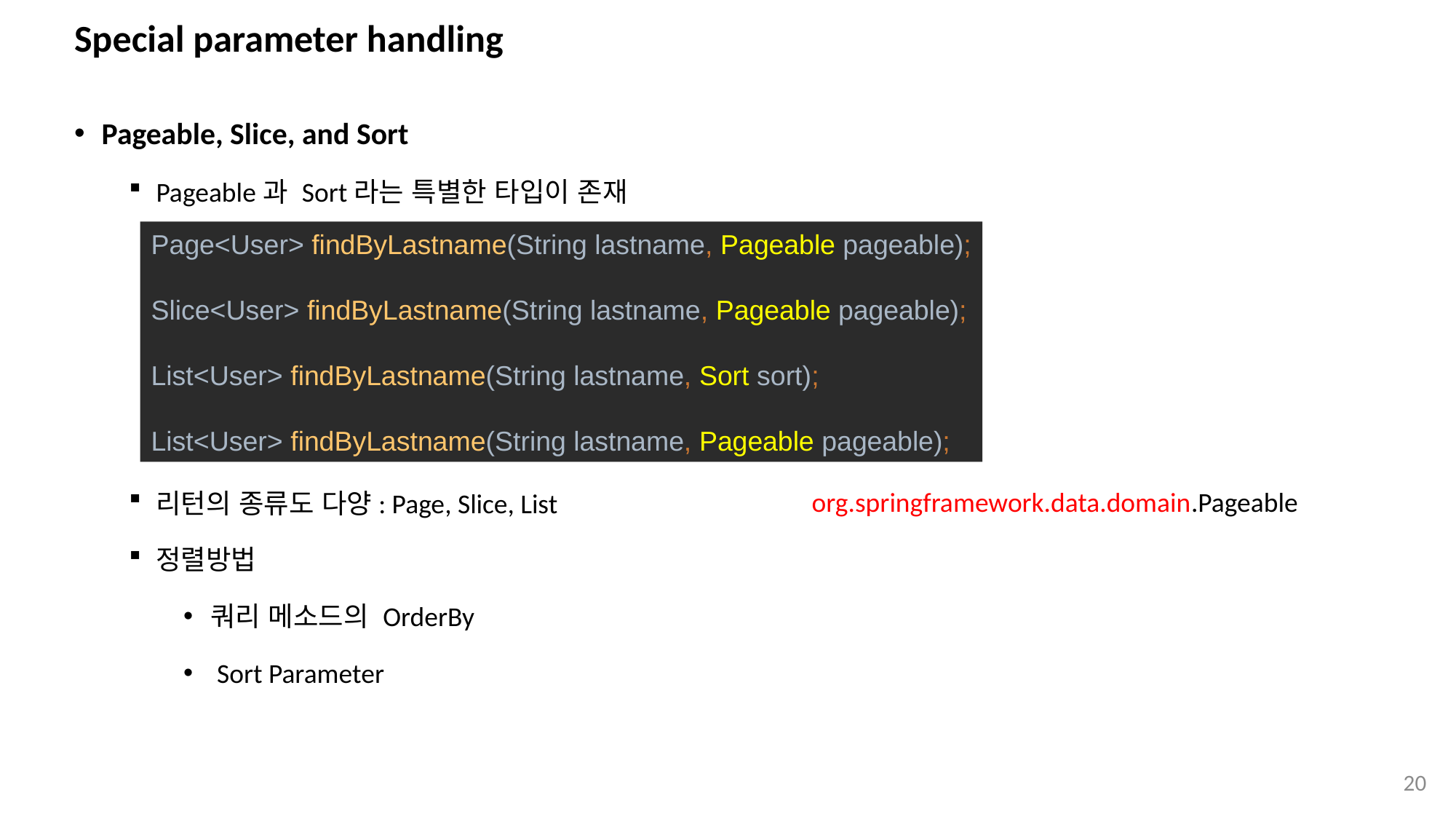

# Special parameter handling
Pageable, Slice, and Sort
Pageable과 Sort라는 특별한 타입이 존재

리턴의 종류도 다양: Page, Slice, List
정렬방법
쿼리 메소드의 OrderBy
 Sort Parameter

Page<User> findByLastname(String lastname, Pageable pageable);
Slice<User> findByLastname(String lastname, Pageable pageable);
List<User> findByLastname(String lastname, Sort sort);
List<User> findByLastname(String lastname, Pageable pageable);
org.springframework.data.domain.Pageable
20